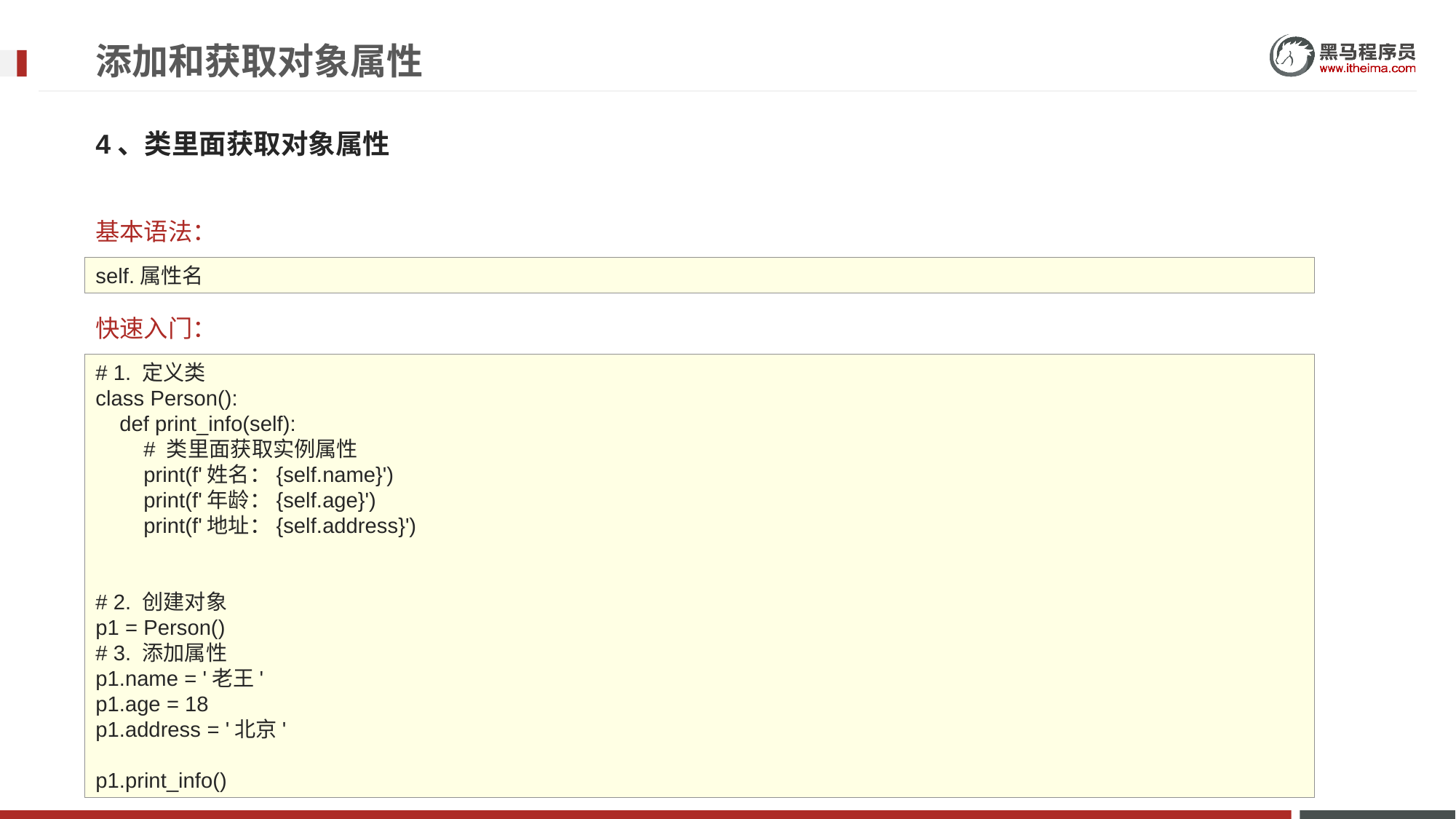

# 添加和获取对象属性
4、类里面获取对象属性
基本语法：

快速入门：
self.属性名
# 1. 定义类
class Person():
    def print_info(self):
        # 类里面获取实例属性
        print(f'姓名：{self.name}')
        print(f'年龄：{self.age}')
        print(f'地址：{self.address}')

# 2. 创建对象
p1 = Person()
# 3. 添加属性
p1.name = '老王'
p1.age = 18
p1.address = '北京'

p1.print_info()